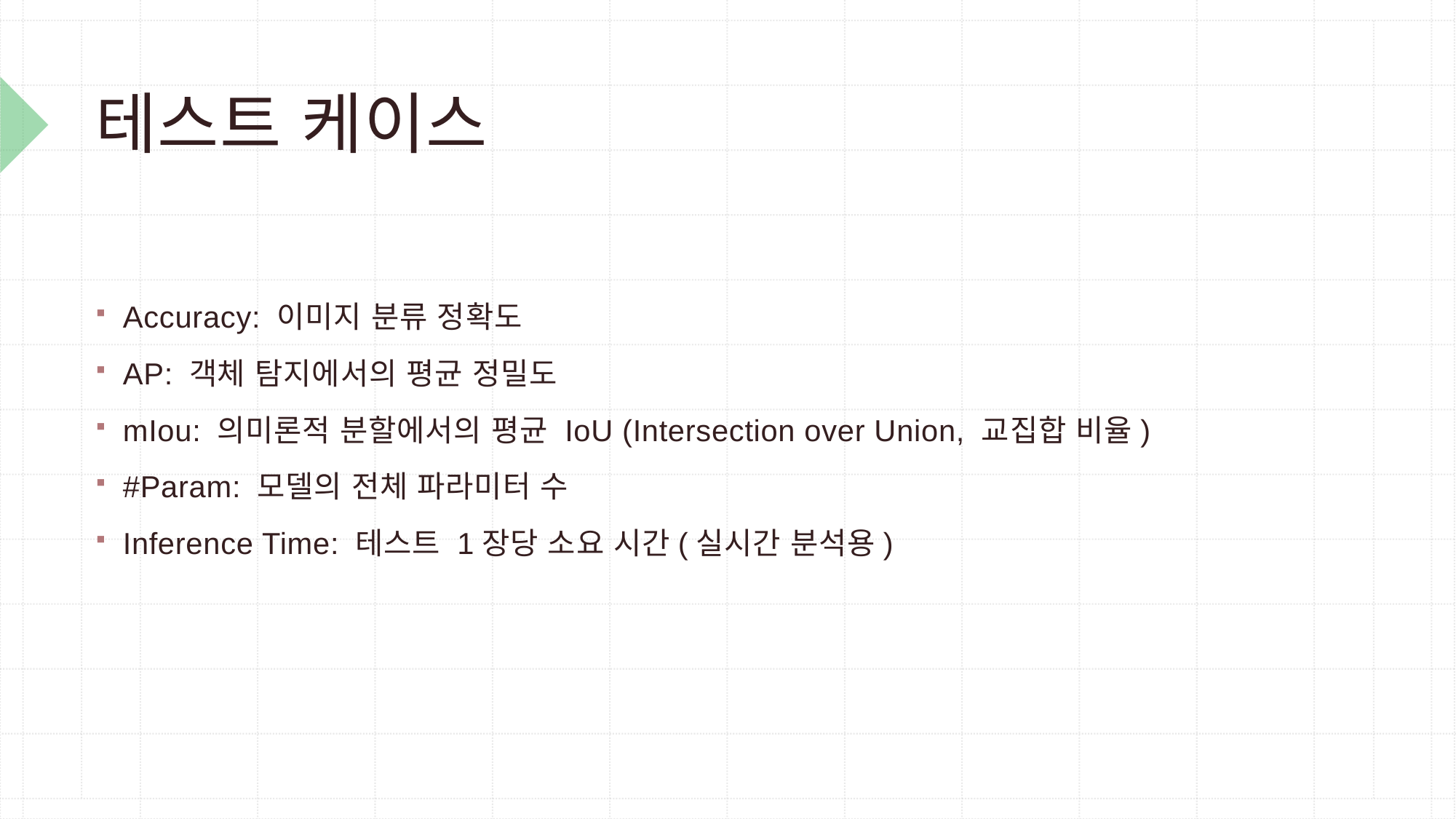

# 테스트 케이스
Accuracy: 이미지 분류 정확도
AP: 객체 탐지에서의 평균 정밀도
mIou: 의미론적 분할에서의 평균 IoU (Intersection over Union, 교집합 비율)
#Param: 모델의 전체 파라미터 수
Inference Time: 테스트 1장당 소요 시간(실시간 분석용)